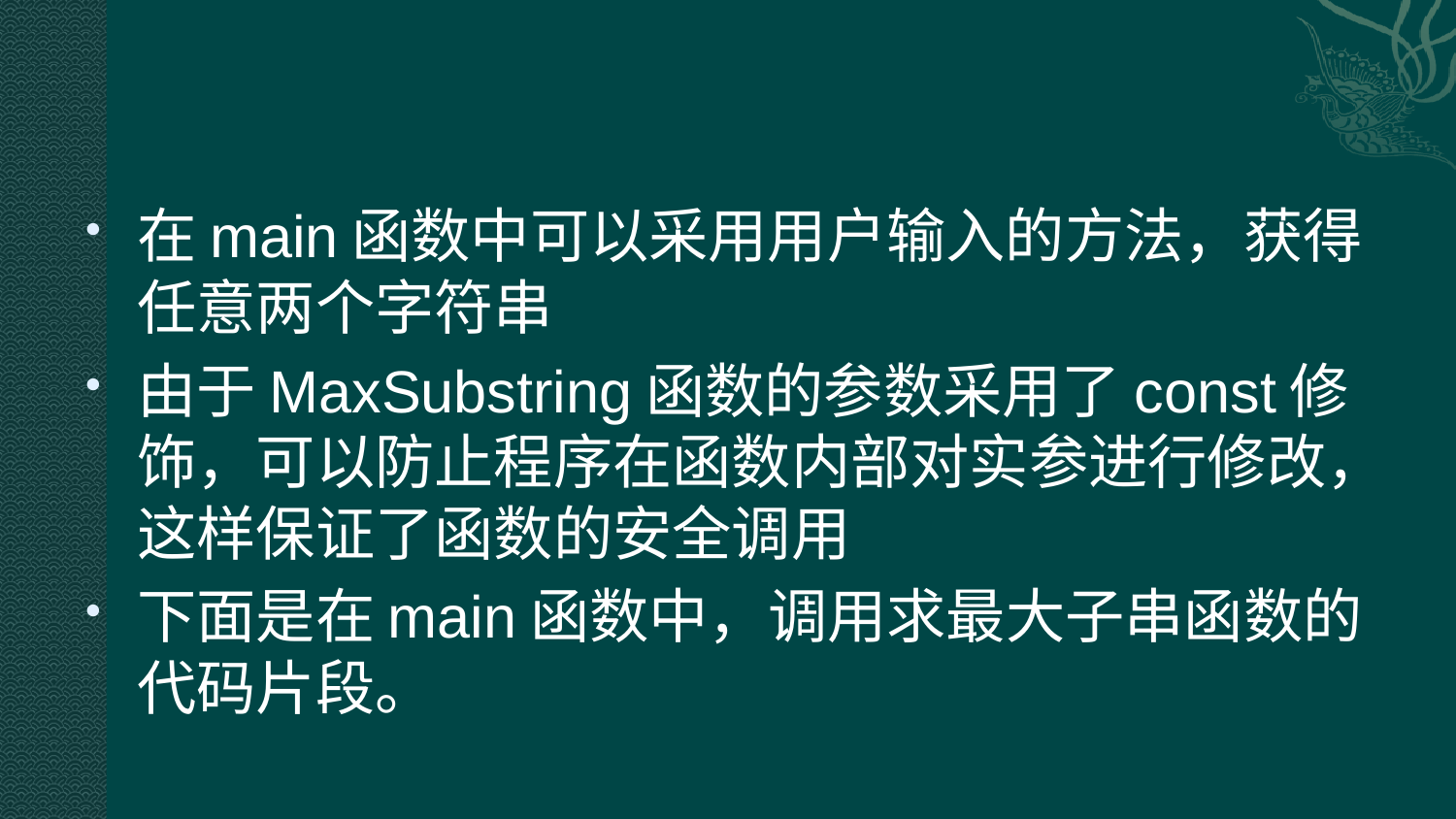

#
在main函数中可以采用用户输入的方法，获得任意两个字符串
由于MaxSubstring函数的参数采用了const修饰，可以防止程序在函数内部对实参进行修改，这样保证了函数的安全调用
下面是在main函数中，调用求最大子串函数的代码片段。